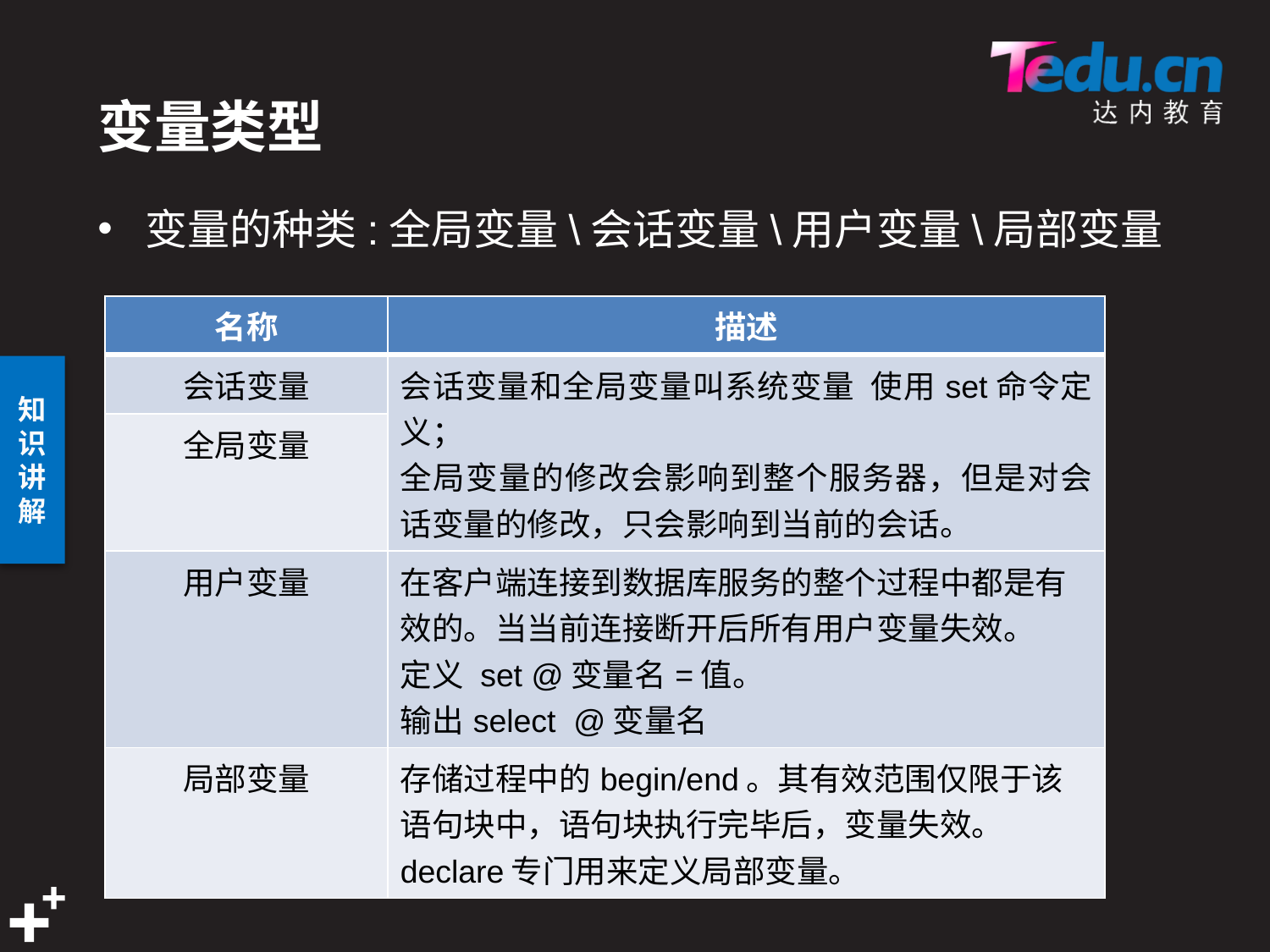

# 变量类型
变量的种类:全局变量\会话变量\用户变量\局部变量
| 名称 | 描述 |
| --- | --- |
| 会话变量 | 会话变量和全局变量叫系统变量 使用set命令定义； 全局变量的修改会影响到整个服务器，但是对会话变量的修改，只会影响到当前的会话。 |
| 全局变量 |  |
| 用户变量 | 在客户端连接到数据库服务的整个过程中都是有效的。当当前连接断开后所有用户变量失效。 定义 set @变量名=值。 输出select @变量名 |
| 局部变量 | 存储过程中的begin/end。其有效范围仅限于该语句块中，语句块执行完毕后，变量失效。 declare专门用来定义局部变量。 |